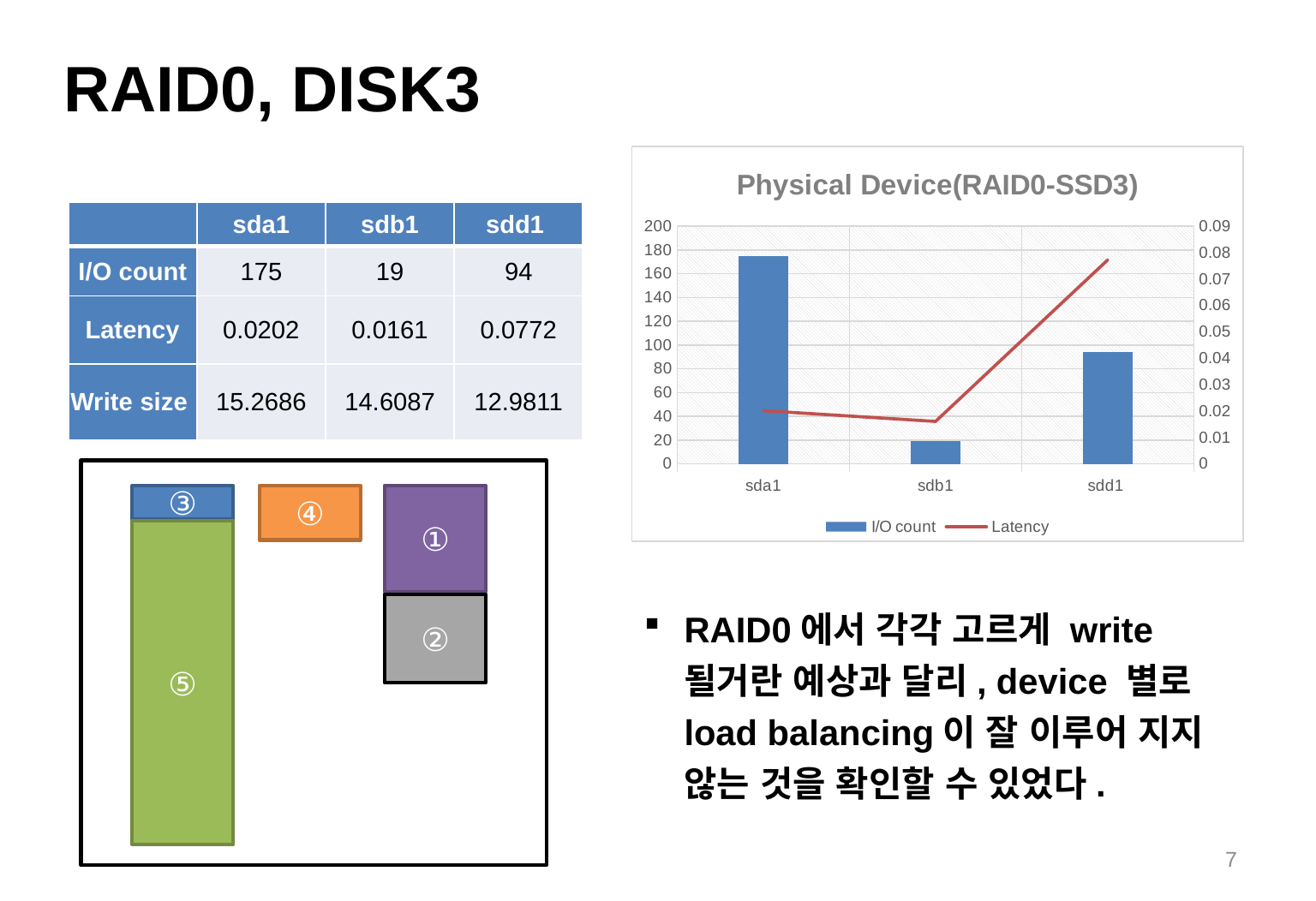

# RAID0, DISK3

### Chart: Physical Device(RAID0-SSD3)

| Category | I/O count | Latency |
|---|---|---|
| sda1 | 175.0 | 0.020169237844827555 |
| sdb1 | 19.0 | 0.016076487222222054 |
| sdd1  | 94.0 | 0.07723273731182796 |
|  | sda1 | sdb1 | sdd1 |
| --- | --- | --- | --- |
| I/O count | 175 | 19 | 94 |
| Latency | 0.0202 | 0.0161 | 0.0772 |
| Write size | 15.2686 | 14.6087 | 12.9811 |

③
④
①
⑤
RAID0에서 각각 고르게 write 될거란 예상과 달리, device 별로 load balancing이 잘 이루어 지지 않는 것을 확인할 수 있었다.
②
7